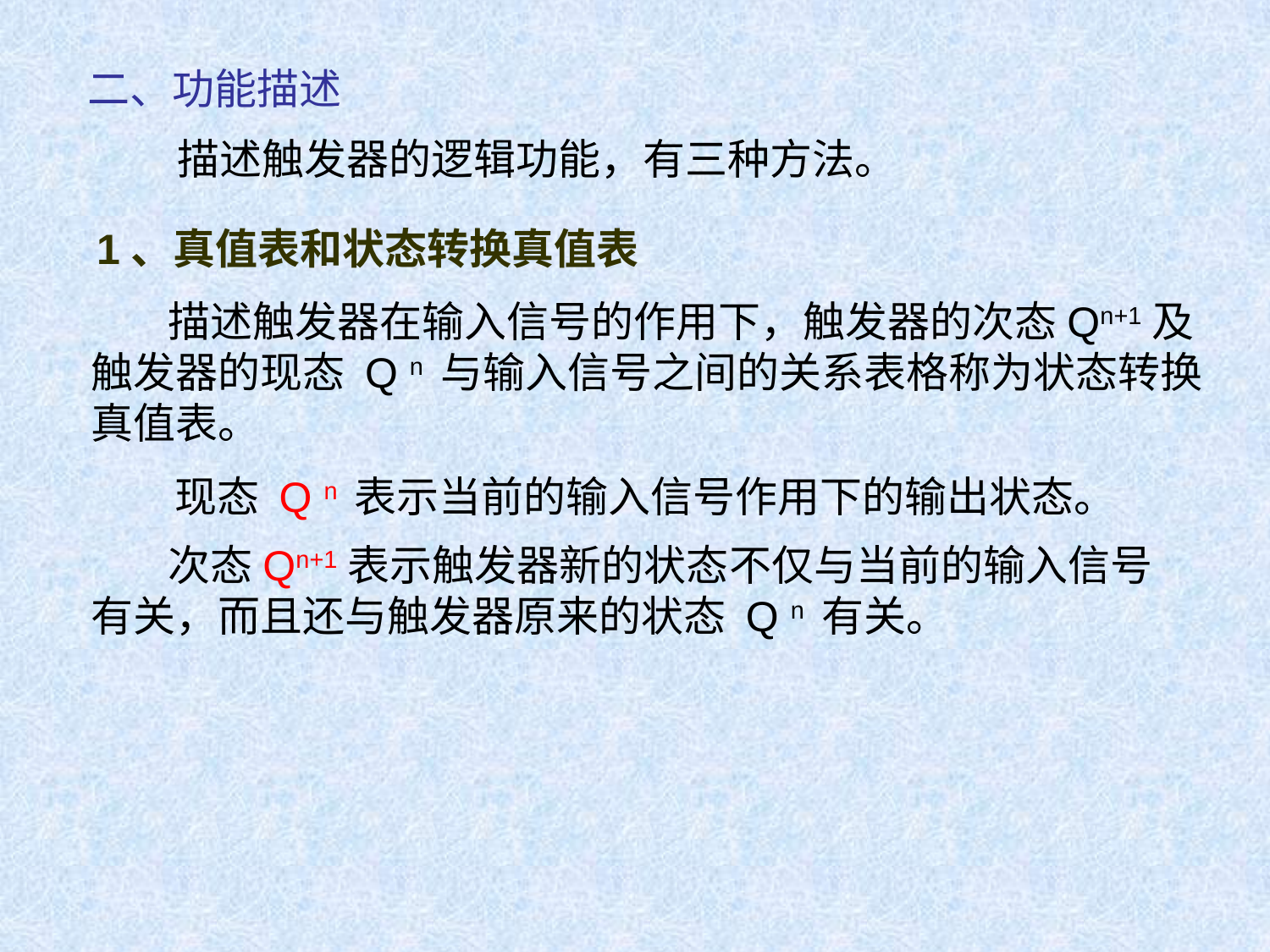

二、功能描述
描述触发器的逻辑功能，有三种方法。
1、真值表和状态转换真值表
       描述触发器在输入信号的作用下，触发器的次态Qn+1及触发器的现态 Q n 与输入信号之间的关系表格称为状态转换真值表。
现态 Q n 表示当前的输入信号作用下的输出状态。
       次态Qn+1表示触发器新的状态不仅与当前的输入信号有关，而且还与触发器原来的状态 Q n 有关。